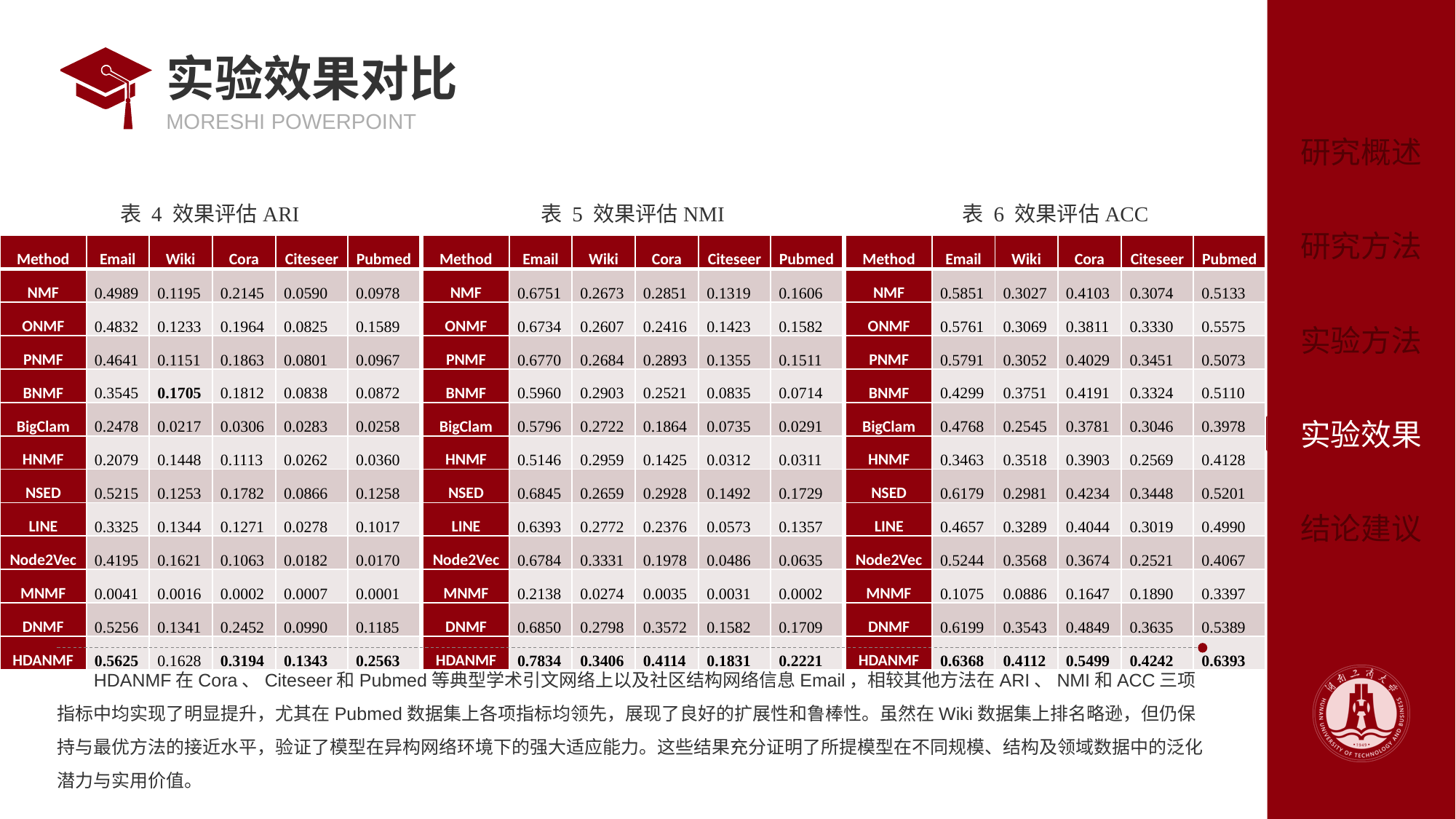

# 实验效果对比
表 6 效果评估ACC
表 4 效果评估ARI
表 5 效果评估NMI
| Method | Email | Wiki | Cora | Citeseer | Pubmed |
| --- | --- | --- | --- | --- | --- |
| NMF | 0.4989 | 0.1195 | 0.2145 | 0.0590 | 0.0978 |
| ONMF | 0.4832 | 0.1233 | 0.1964 | 0.0825 | 0.1589 |
| PNMF | 0.4641 | 0.1151 | 0.1863 | 0.0801 | 0.0967 |
| BNMF | 0.3545 | 0.1705 | 0.1812 | 0.0838 | 0.0872 |
| BigClam | 0.2478 | 0.0217 | 0.0306 | 0.0283 | 0.0258 |
| HNMF | 0.2079 | 0.1448 | 0.1113 | 0.0262 | 0.0360 |
| NSED | 0.5215 | 0.1253 | 0.1782 | 0.0866 | 0.1258 |
| LINE | 0.3325 | 0.1344 | 0.1271 | 0.0278 | 0.1017 |
| Node2Vec | 0.4195 | 0.1621 | 0.1063 | 0.0182 | 0.0170 |
| MNMF | 0.0041 | 0.0016 | 0.0002 | 0.0007 | 0.0001 |
| DNMF | 0.5256 | 0.1341 | 0.2452 | 0.0990 | 0.1185 |
| HDANMF | 0.5625 | 0.1628 | 0.3194 | 0.1343 | 0.2563 |
| Method | Email | Wiki | Cora | Citeseer | Pubmed |
| --- | --- | --- | --- | --- | --- |
| NMF | 0.6751 | 0.2673 | 0.2851 | 0.1319 | 0.1606 |
| ONMF | 0.6734 | 0.2607 | 0.2416 | 0.1423 | 0.1582 |
| PNMF | 0.6770 | 0.2684 | 0.2893 | 0.1355 | 0.1511 |
| BNMF | 0.5960 | 0.2903 | 0.2521 | 0.0835 | 0.0714 |
| BigClam | 0.5796 | 0.2722 | 0.1864 | 0.0735 | 0.0291 |
| HNMF | 0.5146 | 0.2959 | 0.1425 | 0.0312 | 0.0311 |
| NSED | 0.6845 | 0.2659 | 0.2928 | 0.1492 | 0.1729 |
| LINE | 0.6393 | 0.2772 | 0.2376 | 0.0573 | 0.1357 |
| Node2Vec | 0.6784 | 0.3331 | 0.1978 | 0.0486 | 0.0635 |
| MNMF | 0.2138 | 0.0274 | 0.0035 | 0.0031 | 0.0002 |
| DNMF | 0.6850 | 0.2798 | 0.3572 | 0.1582 | 0.1709 |
| HDANMF | 0.7834 | 0.3406 | 0.4114 | 0.1831 | 0.2221 |
| Method | Email | Wiki | Cora | Citeseer | Pubmed |
| --- | --- | --- | --- | --- | --- |
| NMF | 0.5851 | 0.3027 | 0.4103 | 0.3074 | 0.5133 |
| ONMF | 0.5761 | 0.3069 | 0.3811 | 0.3330 | 0.5575 |
| PNMF | 0.5791 | 0.3052 | 0.4029 | 0.3451 | 0.5073 |
| BNMF | 0.4299 | 0.3751 | 0.4191 | 0.3324 | 0.5110 |
| BigClam | 0.4768 | 0.2545 | 0.3781 | 0.3046 | 0.3978 |
| HNMF | 0.3463 | 0.3518 | 0.3903 | 0.2569 | 0.4128 |
| NSED | 0.6179 | 0.2981 | 0.4234 | 0.3448 | 0.5201 |
| LINE | 0.4657 | 0.3289 | 0.4044 | 0.3019 | 0.4990 |
| Node2Vec | 0.5244 | 0.3568 | 0.3674 | 0.2521 | 0.4067 |
| MNMF | 0.1075 | 0.0886 | 0.1647 | 0.1890 | 0.3397 |
| DNMF | 0.6199 | 0.3543 | 0.4849 | 0.3635 | 0.5389 |
| HDANMF | 0.6368 | 0.4112 | 0.5499 | 0.4242 | 0.6393 |

HDANMF在Cora、Citeseer和Pubmed等典型学术引文网络上以及社区结构网络信息Email，相较其他方法在ARI、NMI和ACC三项指标中均实现了明显提升，尤其在Pubmed数据集上各项指标均领先，展现了良好的扩展性和鲁棒性。虽然在Wiki数据集上排名略逊，但仍保持与最优方法的接近水平，验证了模型在异构网络环境下的强大适应能力。这些结果充分证明了所提模型在不同规模、结构及领域数据中的泛化潜力与实用价值。